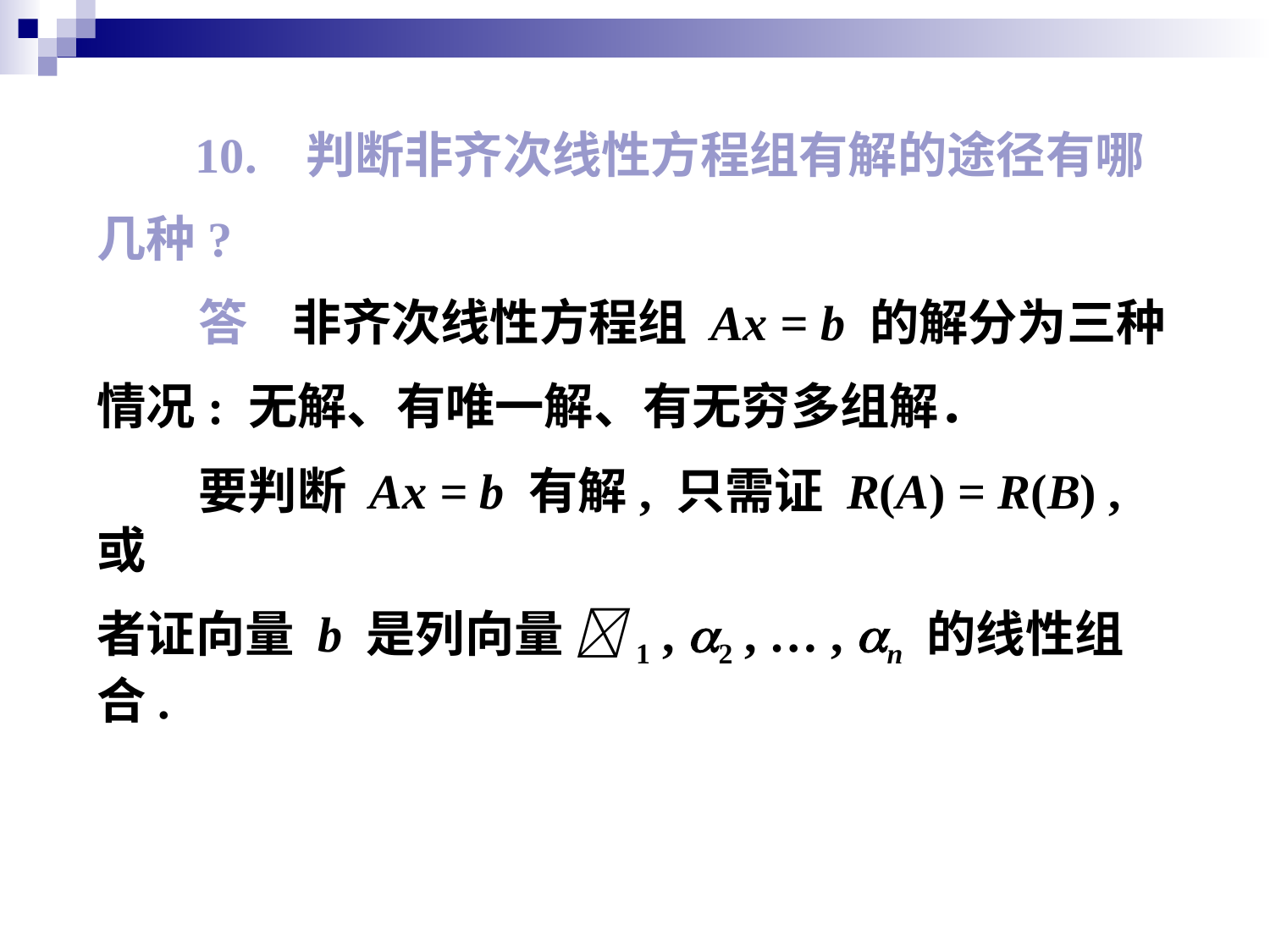

10.   判断非齐次线性方程组有解的途径有哪
几种?
        答    非齐次线性方程组 Ax = b 的解分为三种
情况: 无解、有唯一解、有无穷多组解．
        要判断 Ax = b 有解, 只需证 R(A) = R(B) , 或
者证向量 b 是列向量 α1 , α2 , … , αn 的线性组合.